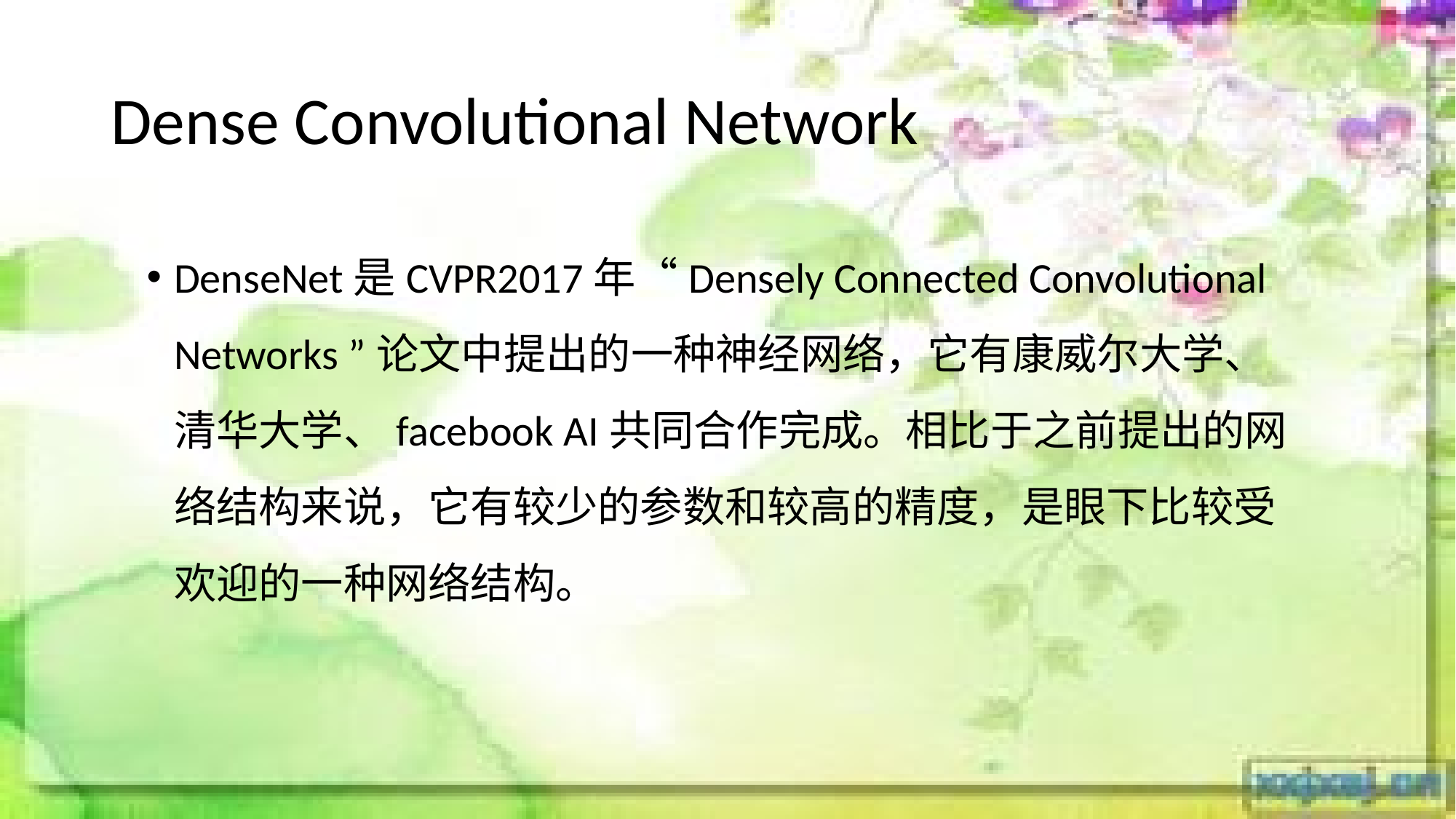

# Dense Convolutional Network
DenseNet是CVPR2017年“Densely Connected Convolutional Networks ”论文中提出的一种神经网络，它有康威尔大学、清华大学、facebook AI共同合作完成。相比于之前提出的网络结构来说，它有较少的参数和较高的精度，是眼下比较受欢迎的一种网络结构。